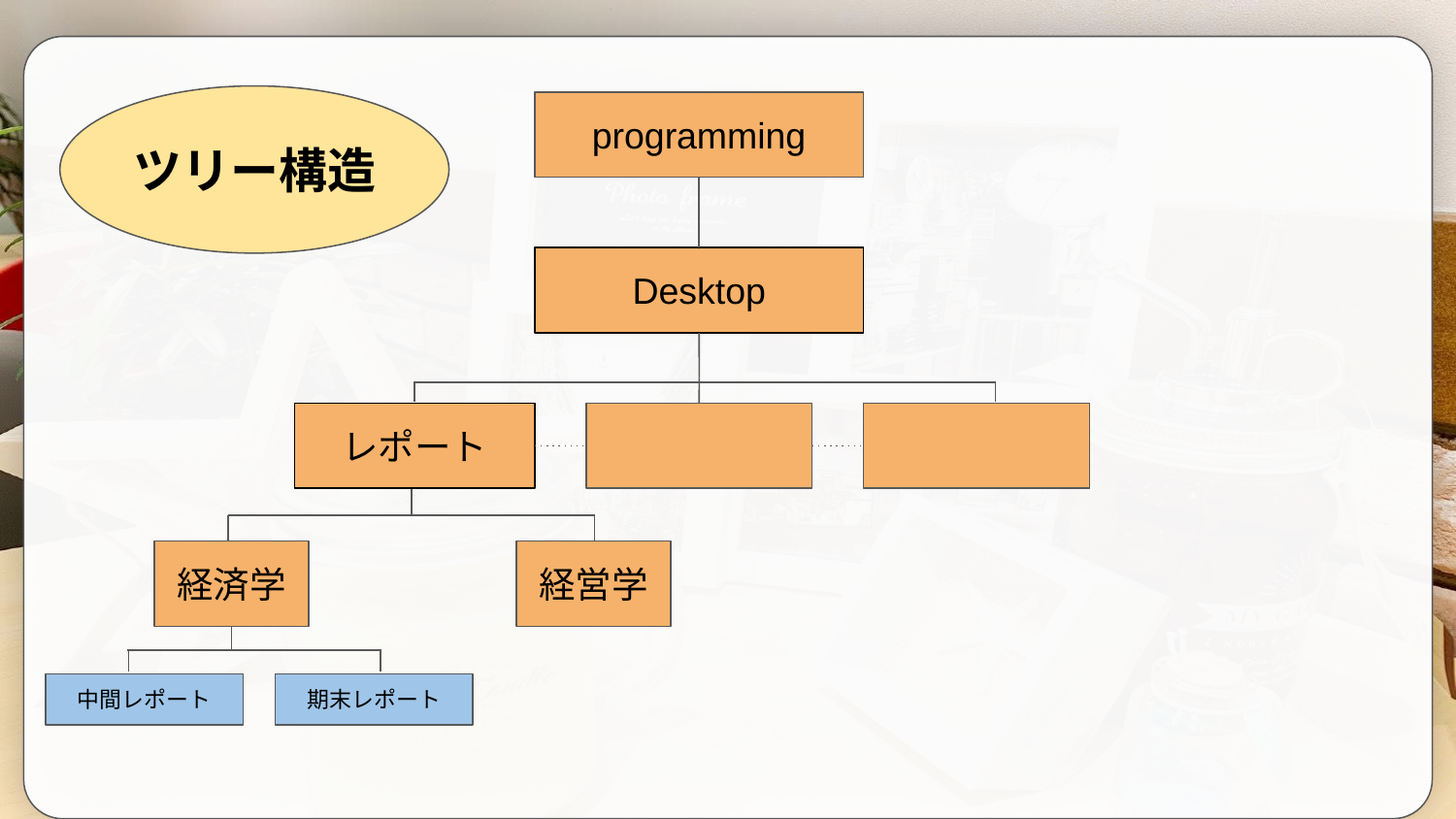

ツリー構造
programming
Desktop
レポート

経済学
経営学
中間レポート
期末レポート